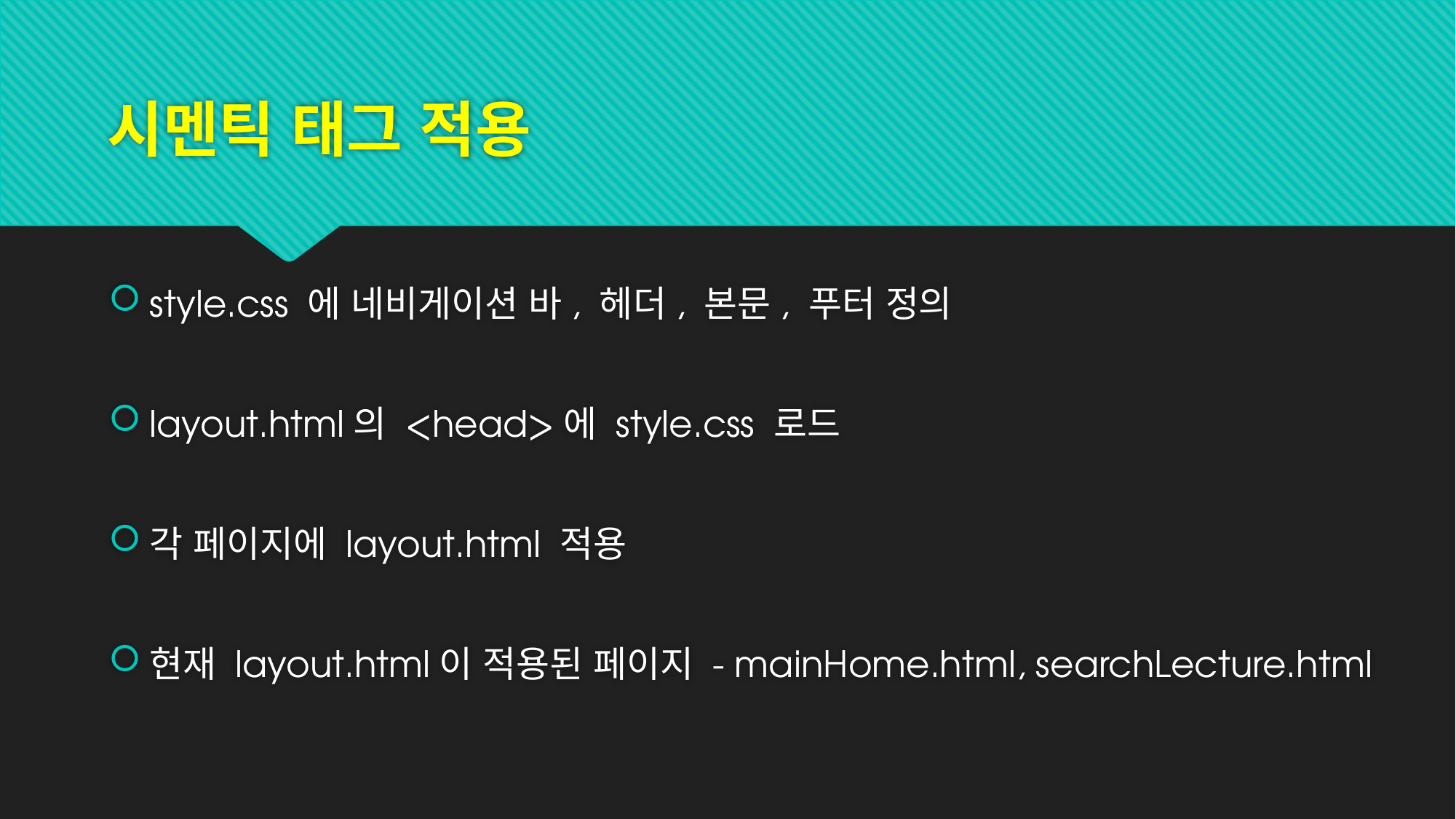

# 시멘틱 태그 적용
style.css 에 네비게이션 바, 헤더, 본문, 푸터 정의

layout.html의 <head>에 style.css 로드

각 페이지에 layout.html 적용

현재 layout.html이 적용된 페이지 - mainHome.html, searchLecture.html